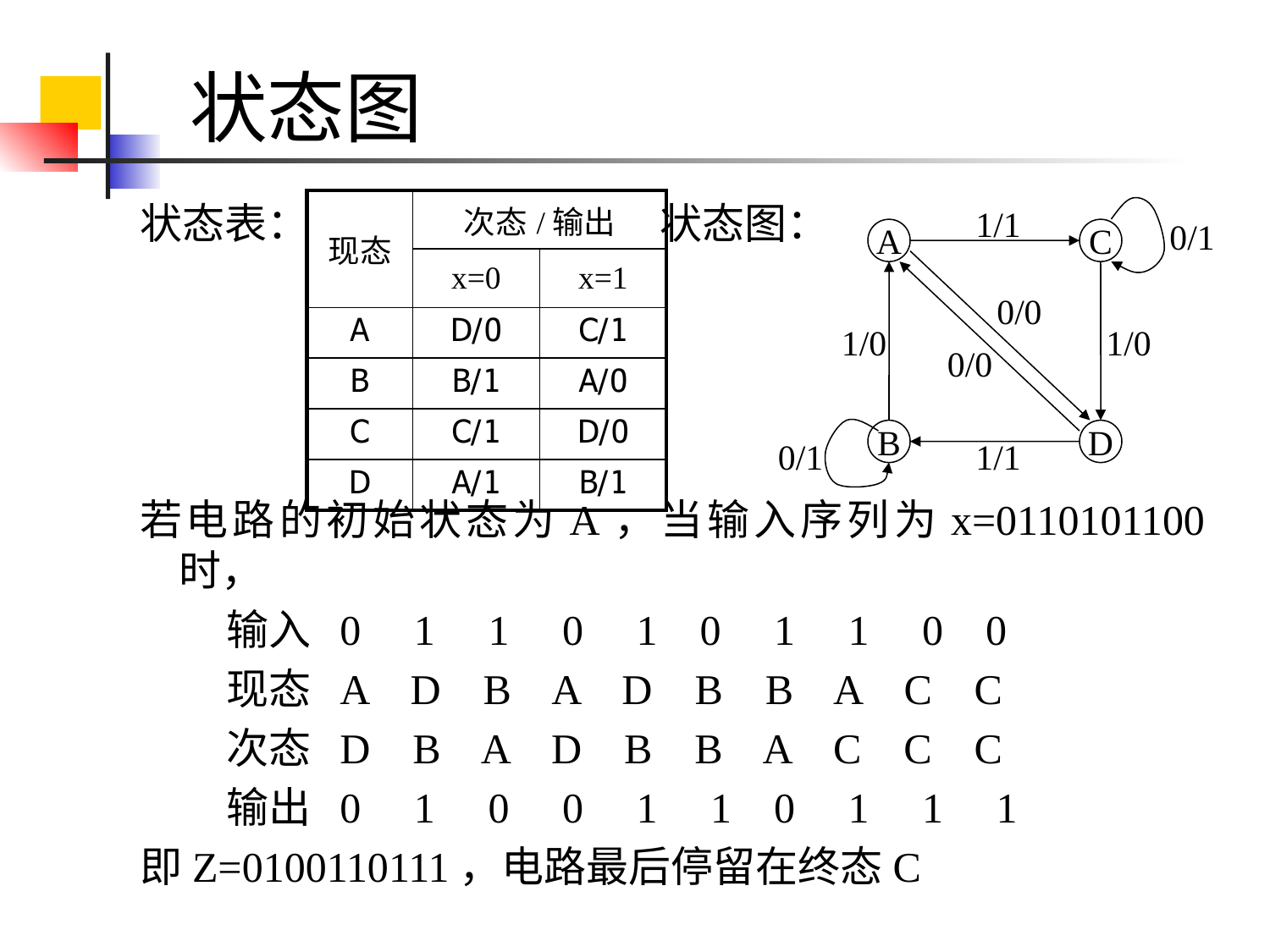

# 状态图

1/1

0/1
A
C

0/0
1/0
1/0
0/0

B
D
0/1
1/1

状态表：                                     状态图：

若电路的初始状态为A，当输入序列为x=0110101100时，
        输入  0     1     1     0     1    0     1     1     0    0
        现态  A    D    B    A    D    B    B    A    C    C
        次态  D    B    A    D    B    B    A    C    C    C
        输出  0     1     0     0     1     1    0     1     1     1
即Z=0100110111，电路最后停留在终态C
| 现态 | 次态/输出 |  |
| --- | --- | --- |
|  | x=0 | x=1 |
| A | D/0 | C/1 |
| B | B/1 | A/0 |
| C | C/1 | D/0 |
| D | A/1 | B/1 |